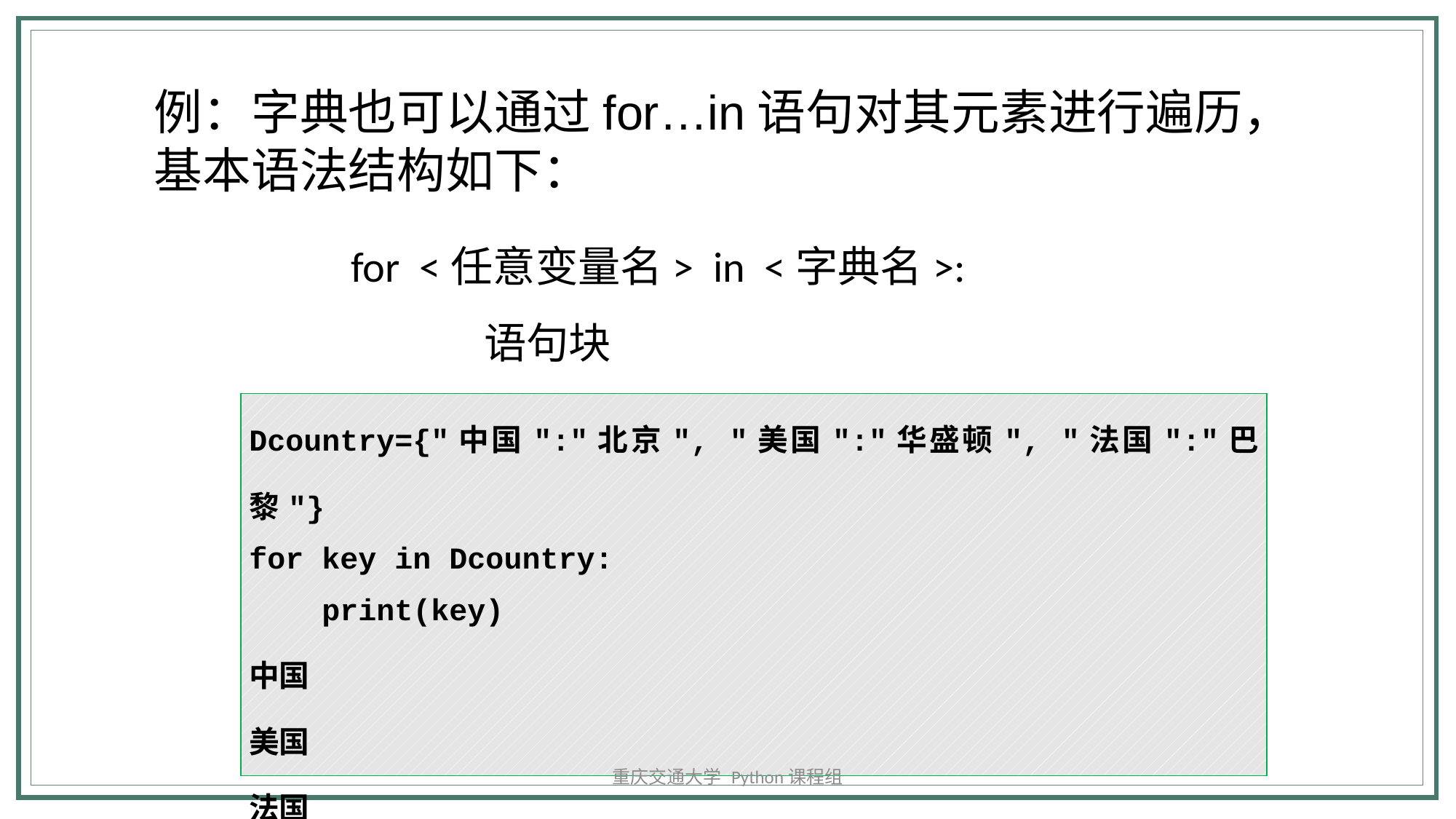

例：字典也可以通过for…in语句对其元素进行遍历，基本语法结构如下：
for  <任意变量名>  in  <字典名>:
             语句块
| Dcountry={"中国":"北京", "美国":"华盛顿", "法国":"巴黎"} for key in Dcountry: print(key) 中国 美国 法国 |
| --- |
重庆交通大学 Python课程组